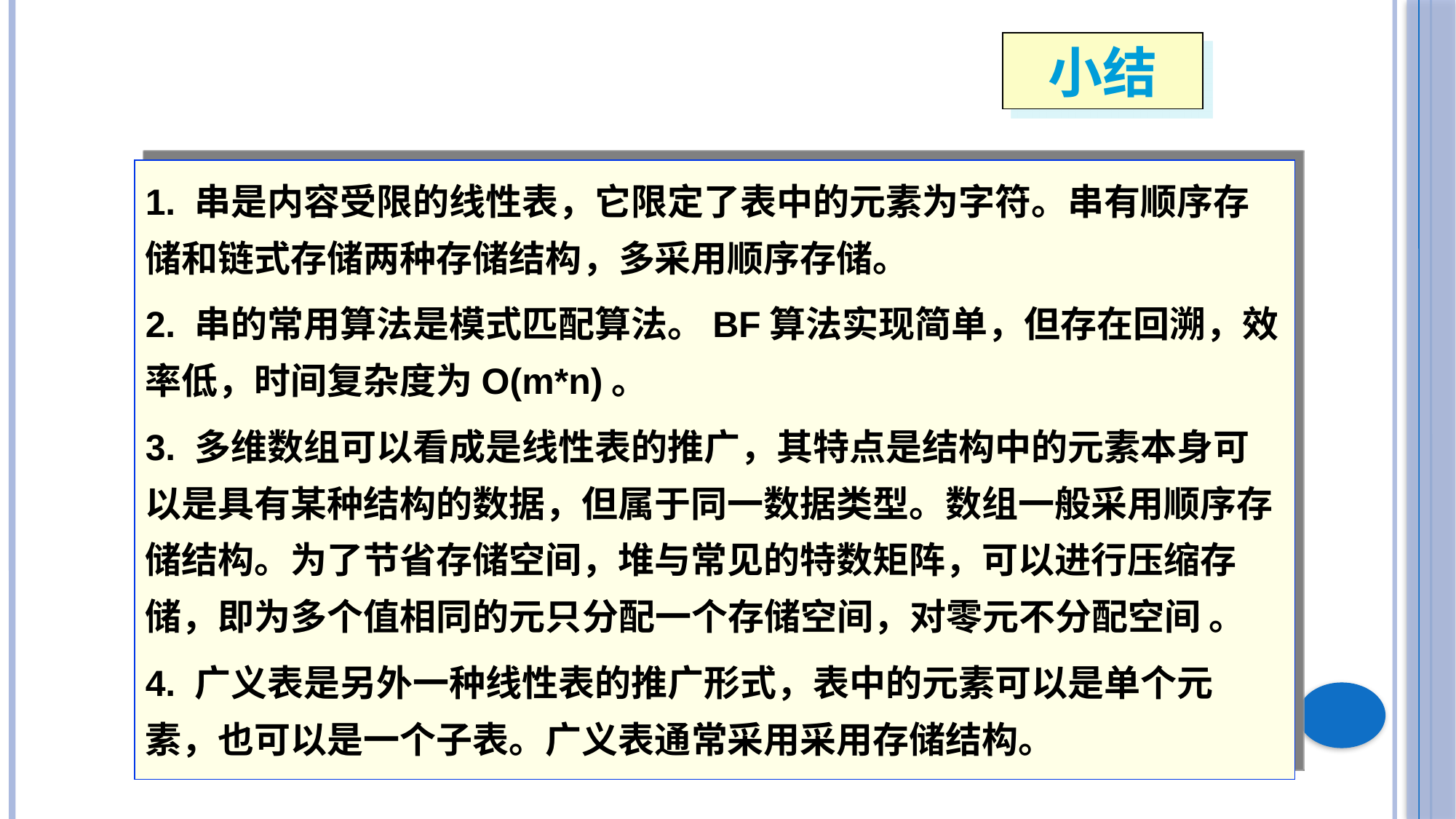

小结
1. 串是内容受限的线性表，它限定了表中的元素为字符。串有顺序存储和链式存储两种存储结构，多采用顺序存储。
2. 串的常用算法是模式匹配算法。BF算法实现简单，但存在回溯，效率低，时间复杂度为O(m*n)。
3. 多维数组可以看成是线性表的推广，其特点是结构中的元素本身可以是具有某种结构的数据，但属于同一数据类型。数组一般采用顺序存储结构。为了节省存储空间，堆与常见的特数矩阵，可以进行压缩存储，即为多个值相同的元只分配一个存储空间，对零元不分配空间 。
4. 广义表是另外一种线性表的推广形式，表中的元素可以是单个元素，也可以是一个子表。广义表通常采用采用存储结构。